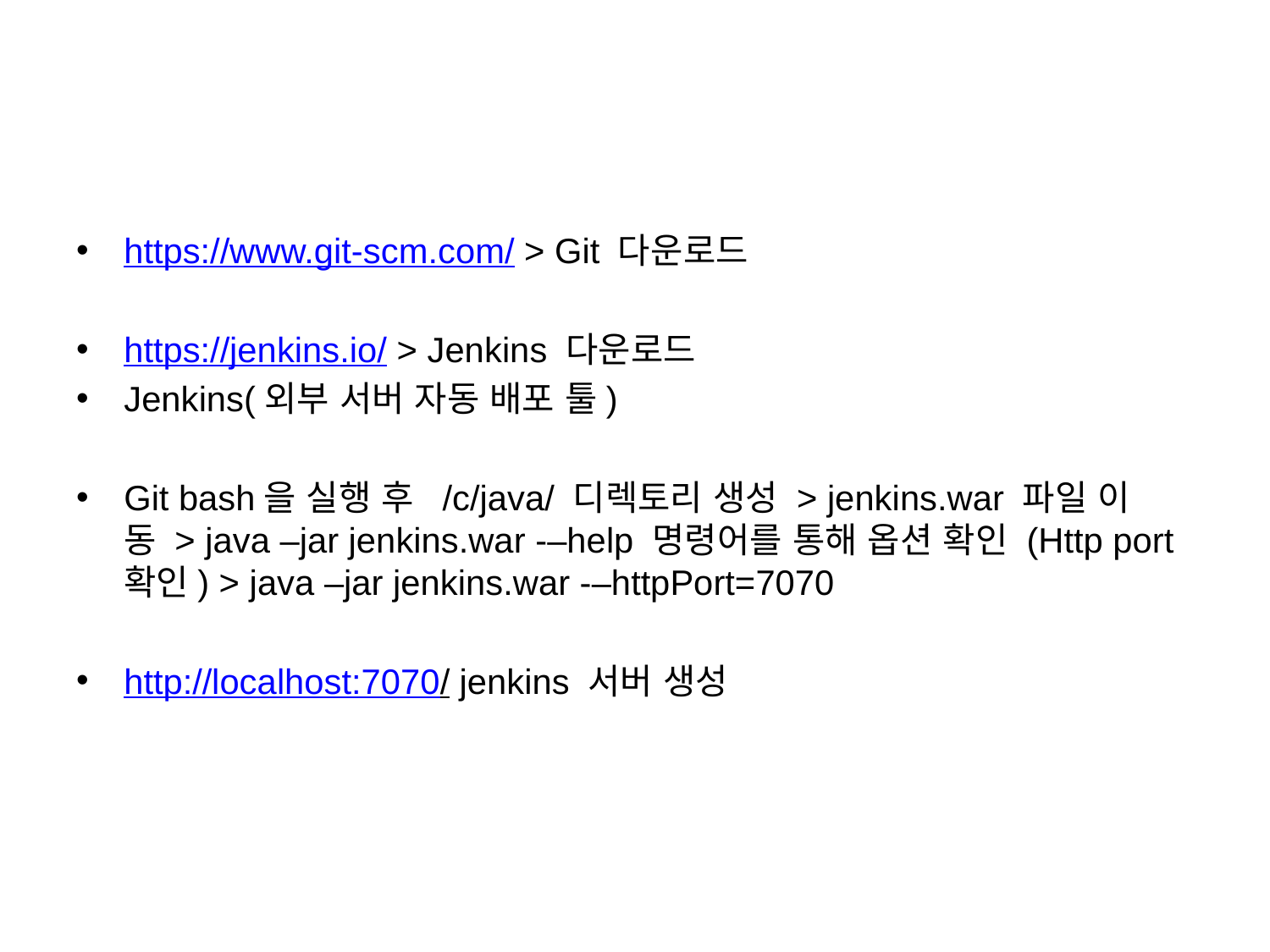

#
https://www.git-scm.com/ > Git 다운로드

https://jenkins.io/ > Jenkins 다운로드
Jenkins(외부 서버 자동 배포 툴)

Git bash을 실행 후  /c/java/ 디렉토리 생성 > jenkins.war 파일 이동 > java –jar jenkins.war -–help 명령어를 통해 옵션 확인 (Http port 확인) > java –jar jenkins.war -–httpPort=7070

http://localhost:7070/ jenkins 서버 생성